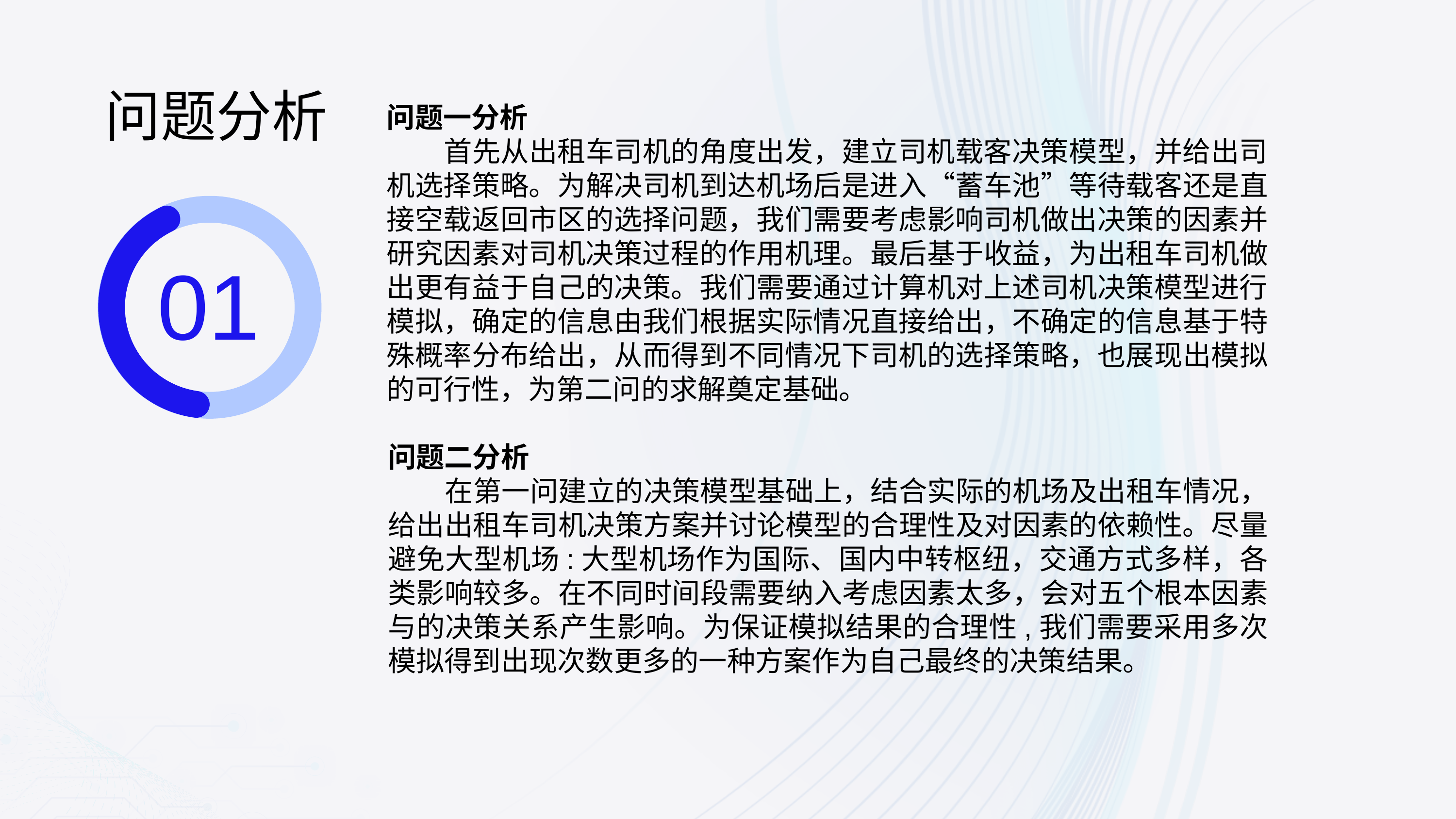

问题分析
问题一分析
    首先从出租车司机的角度出发，建立司机载客决策模型，并给出司机选择策略。为解决司机到达机场后是进入“蓄车池”等待载客还是直接空载返回市区的选择问题，我们需要考虑影响司机做出决策的因素并研究因素对司机决策过程的作用机理。最后基于收益，为出租车司机做出更有益于自己的决策。我们需要通过计算机对上述司机决策模型进行模拟，确定的信息由我们根据实际情况直接给出，不确定的信息基于特殊概率分布给出，从而得到不同情况下司机的选择策略，也展现出模拟的可行性，为第二问的求解奠定基础。

01
问题二分析
    在第一问建立的决策模型基础上，结合实际的机场及出租车情况，给出出租车司机决策方案并讨论模型的合理性及对因素的依赖性。尽量避免大型机场:大型机场作为国际、国内中转枢纽，交通方式多样，各类影响较多。在不同时间段需要纳入考虑因素太多，会对五个根本因素与的决策关系产生影响。为保证模拟结果的合理性,我们需要采用多次模拟得到出现次数更多的一种方案作为自己最终的决策结果。